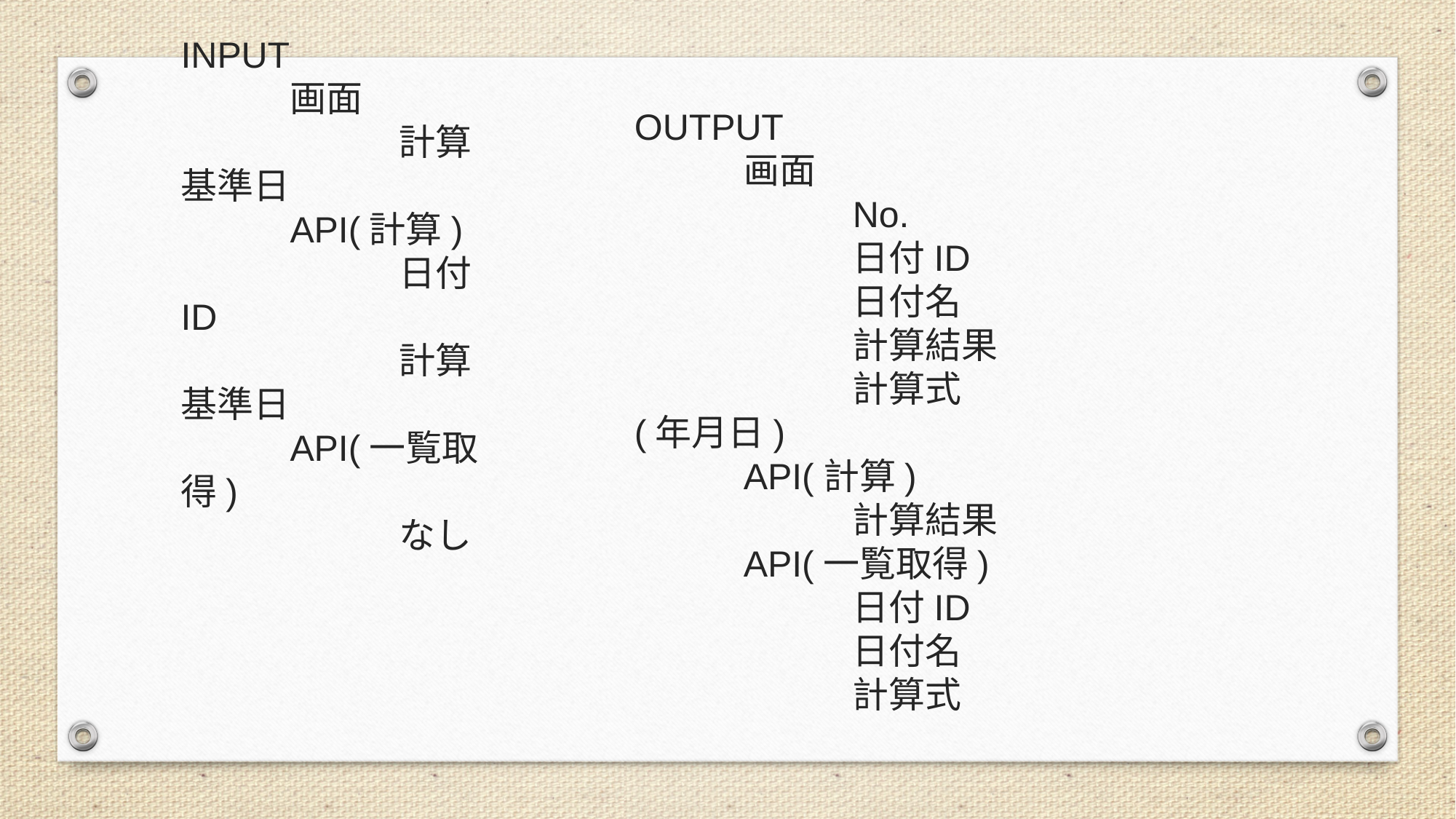

INPUT
	画面
		計算基準日
	API(計算)
		日付ID
		計算基準日
	API(一覧取得)
		なし
OUTPUT
	画面
		No.
		日付ID
		日付名
		計算結果
		計算式(年月日)
	API(計算)
		計算結果
	API(一覧取得)
		日付ID
		日付名
		計算式